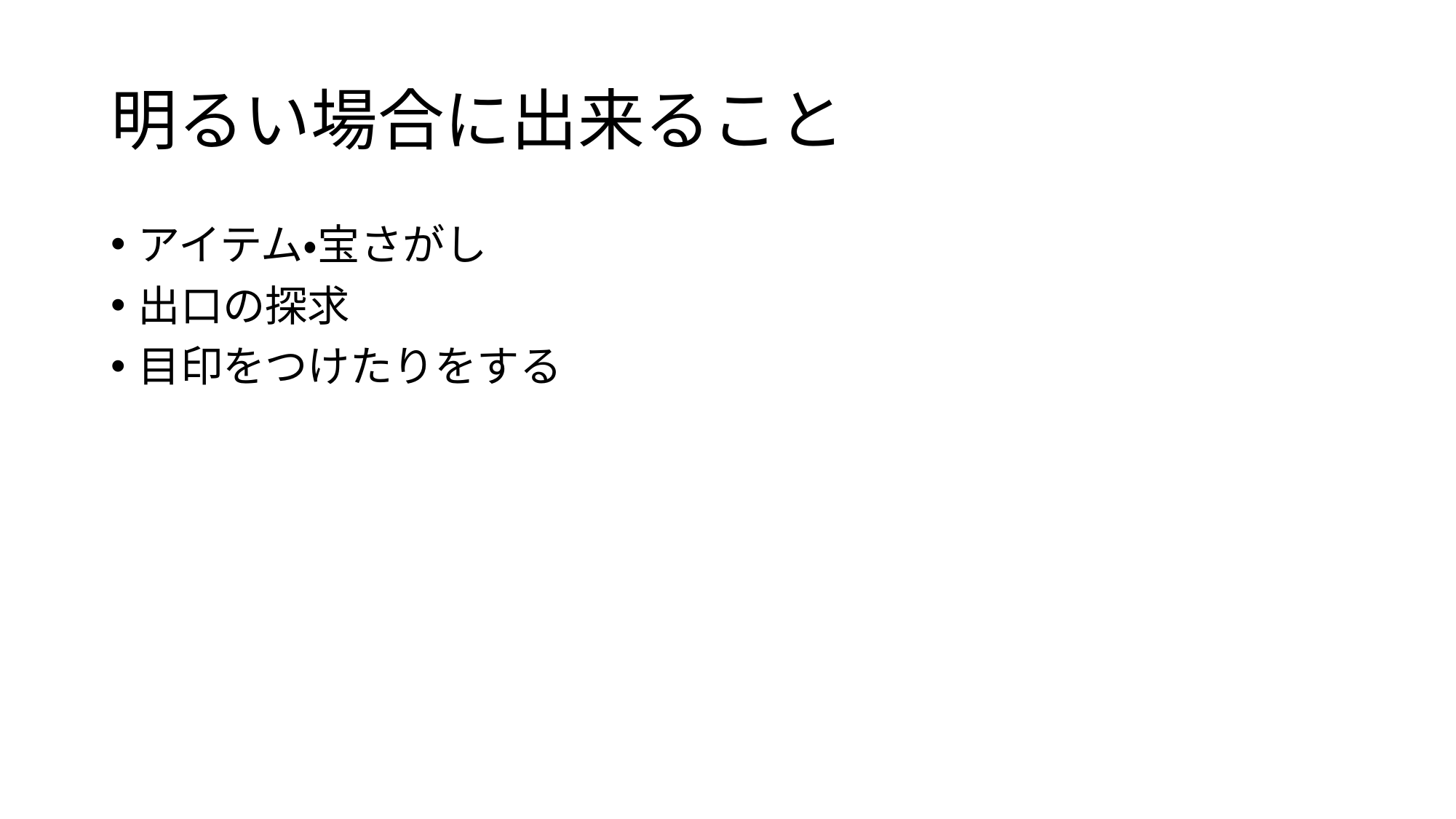

# 明るい場合に出来ること
アイテム・宝さがし
出口の探求
目印をつけたりをする